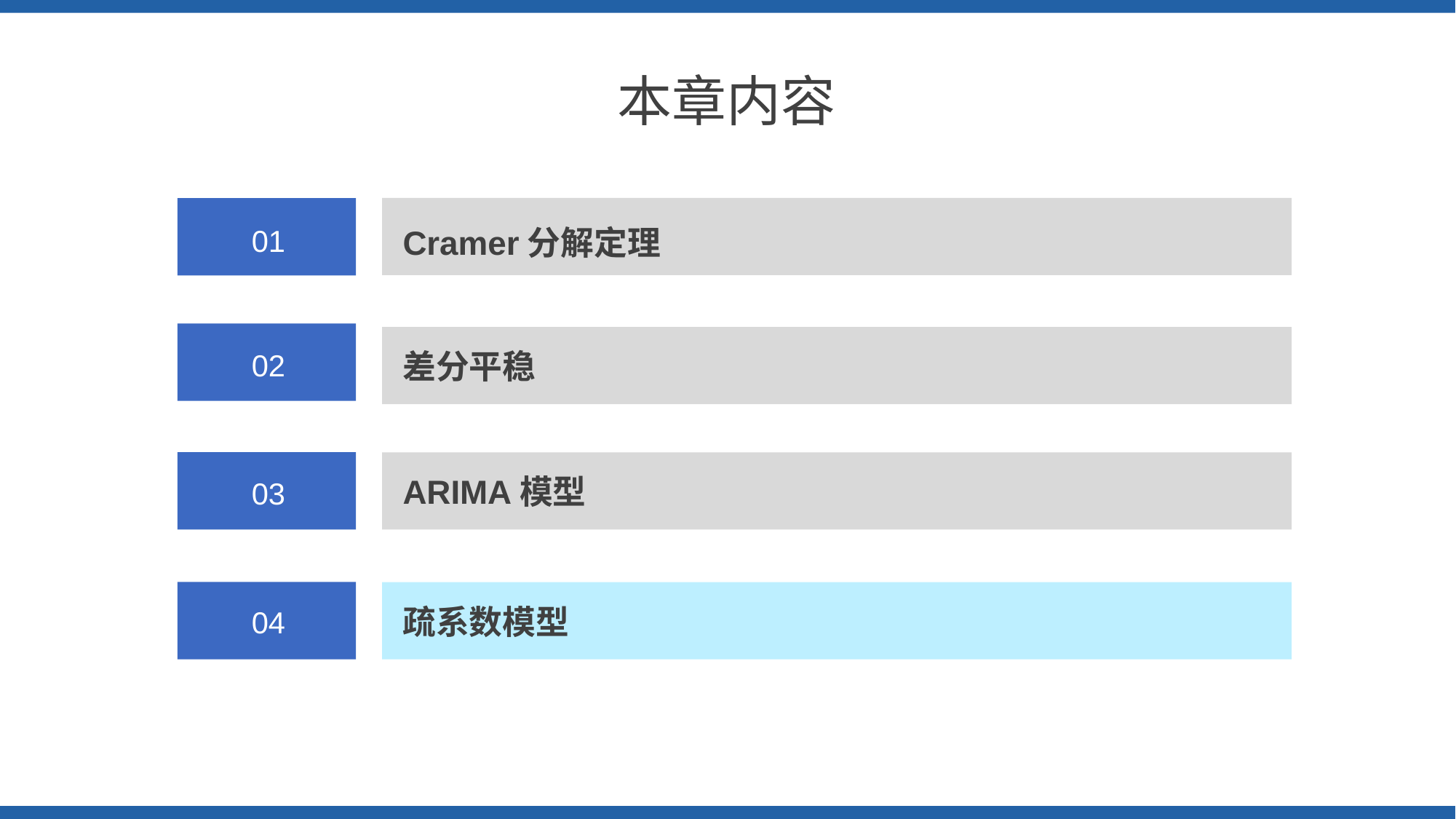

本章内容

Cramer分解定理

01

差分平稳
02

ARIMA模型
03

疏系数模型

04